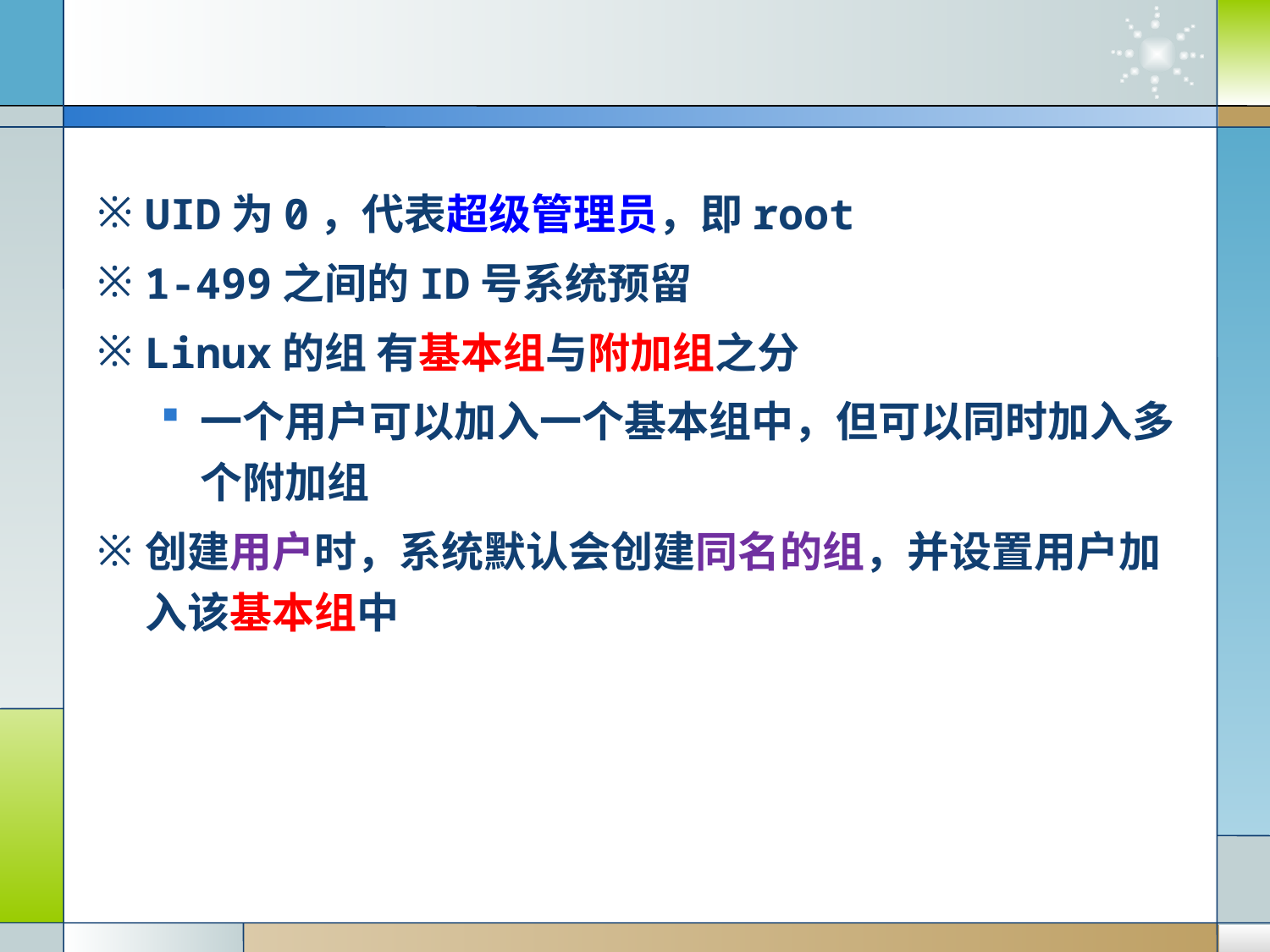

#
UID为0，代表超级管理员，即root
1-499之间的ID号系统预留
Linux的组 有基本组与附加组之分
一个用户可以加入一个基本组中，但可以同时加入多个附加组
创建用户时，系统默认会创建同名的组，并设置用户加入该基本组中